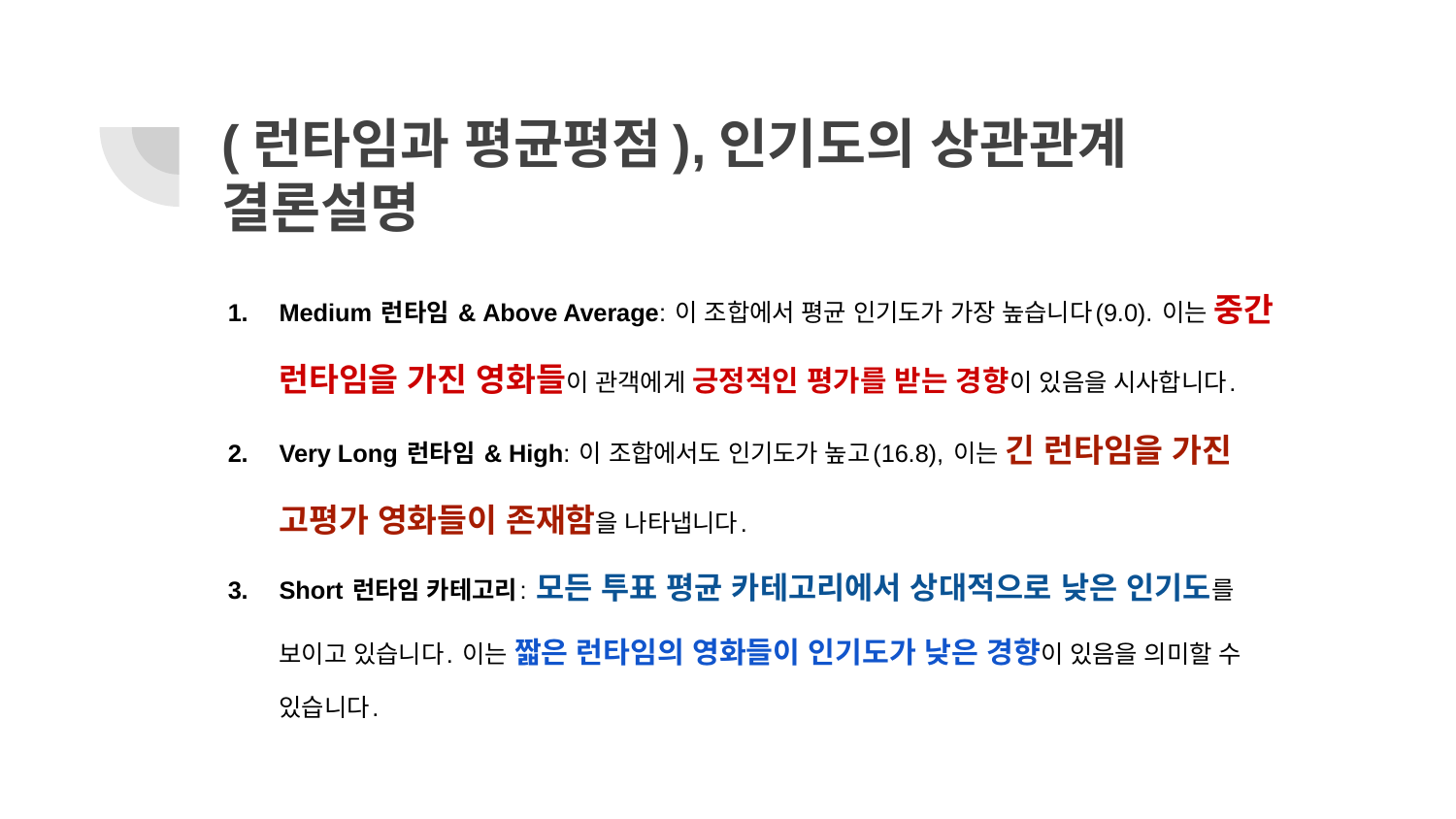

# (런타임과 평균평점),인기도의 상관관계 결론설명

Medium 런타임 & Above Average: 이 조합에서 평균 인기도가 가장 높습니다(9.0). 이는 중간 런타임을 가진 영화들이 관객에게 긍정적인 평가를 받는 경향이 있음을 시사합니다.
Very Long 런타임 & High: 이 조합에서도 인기도가 높고(16.8), 이는 긴 런타임을 가진 고평가 영화들이 존재함을 나타냅니다.
Short 런타임 카테고리: 모든 투표 평균 카테고리에서 상대적으로 낮은 인기도를 보이고 있습니다. 이는 짧은 런타임의 영화들이 인기도가 낮은 경향이 있음을 의미할 수 있습니다.